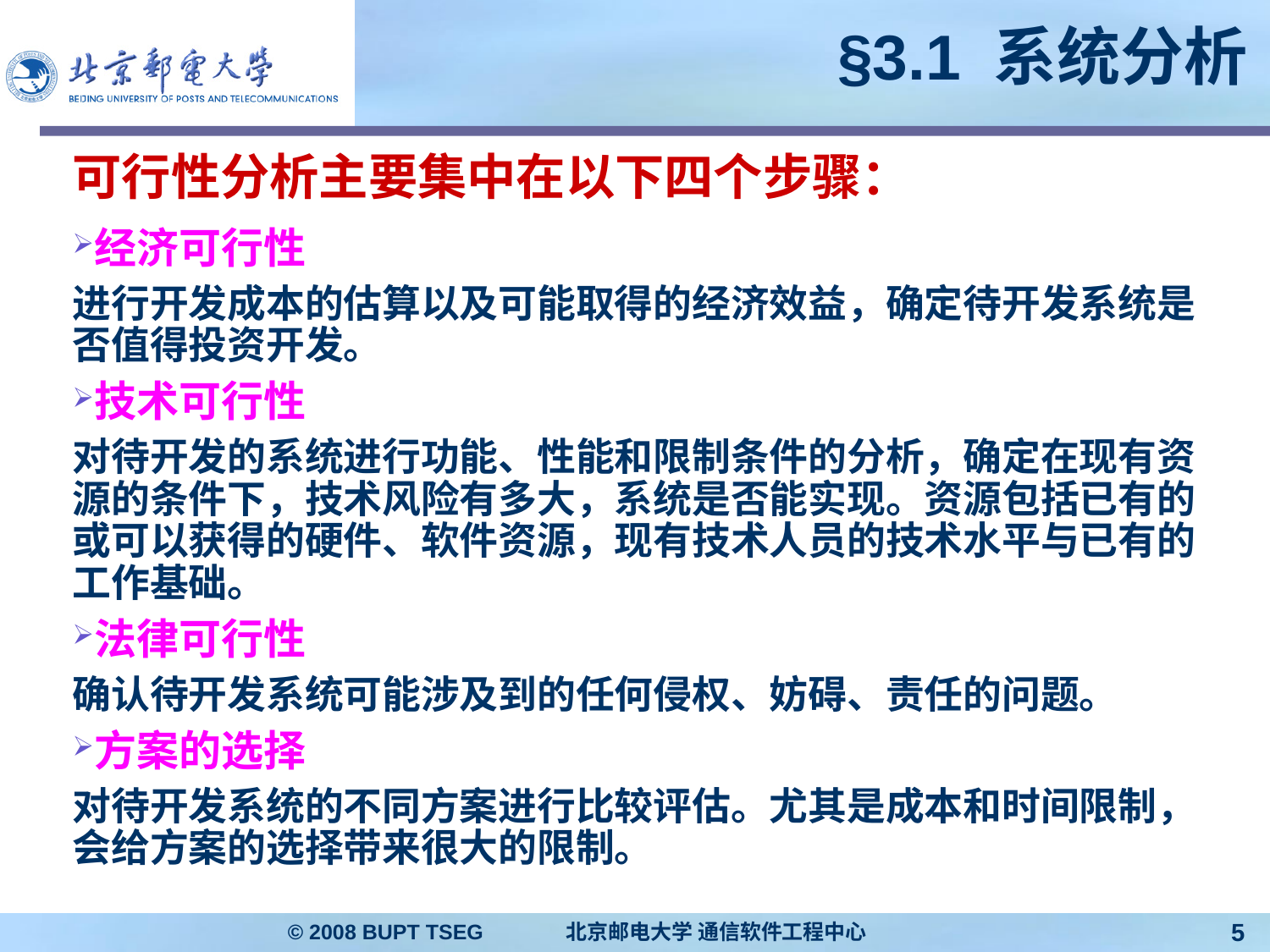

# §3.1 系统分析
可行性分析主要集中在以下四个步骤：
经济可行性
进行开发成本的估算以及可能取得的经济效益，确定待开发系统是否值得投资开发。
技术可行性
对待开发的系统进行功能、性能和限制条件的分析，确定在现有资源的条件下，技术风险有多大，系统是否能实现。资源包括已有的或可以获得的硬件、软件资源，现有技术人员的技术水平与已有的工作基础。
法律可行性
确认待开发系统可能涉及到的任何侵权、妨碍、责任的问题。
方案的选择
对待开发系统的不同方案进行比较评估。尤其是成本和时间限制，会给方案的选择带来很大的限制。
© 2008 BUPT TSEG             北京邮电大学 通信软件工程中心